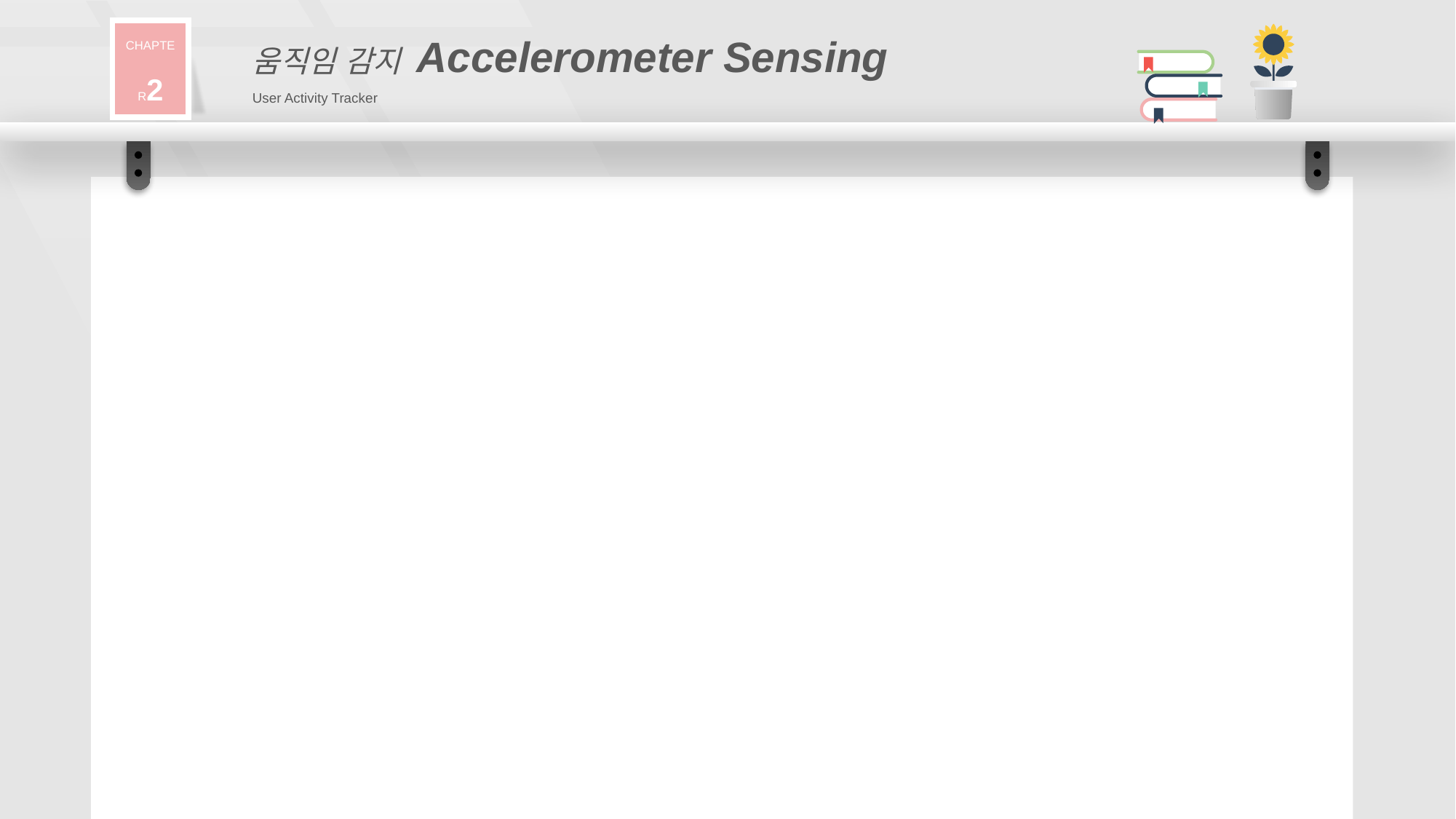

움직임 감지 Accelerometer Sensing
User Activity Tracker

CHAPTER2